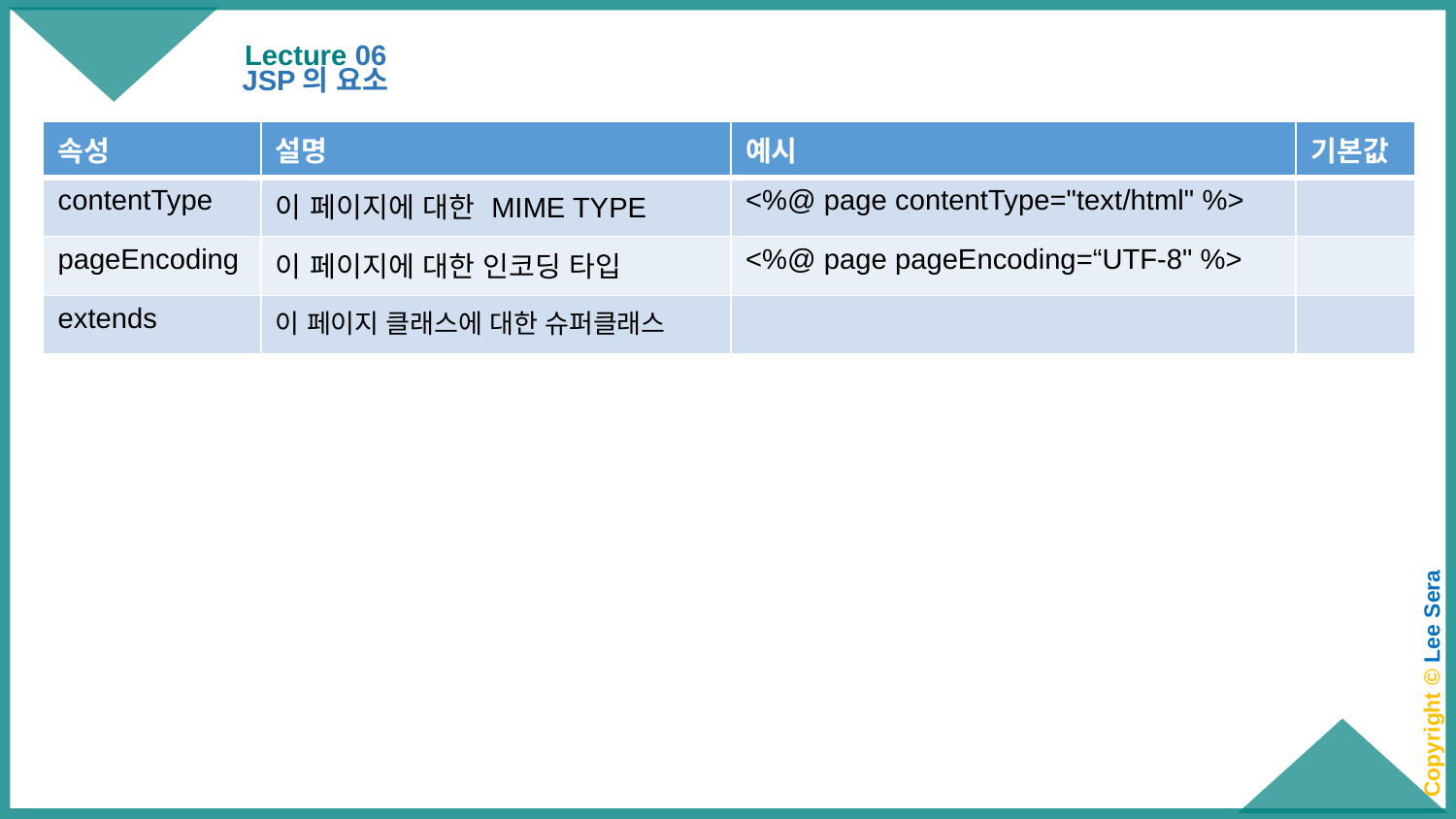

# Lecture 06
JSP의 요소
| 속성 | 설명 | 예시 | 기본값 |
| --- | --- | --- | --- |
| contentType | 이 페이지에 대한 MIME TYPE | <%@ page contentType="text/html" %> |  |
| pageEncoding | 이 페이지에 대한 인코딩 타입 | <%@ page pageEncoding=“UTF-8" %> |  |
| extends | 이 페이지 클래스에 대한 슈퍼클래스 |  |  |
Copyright © Lee Sera